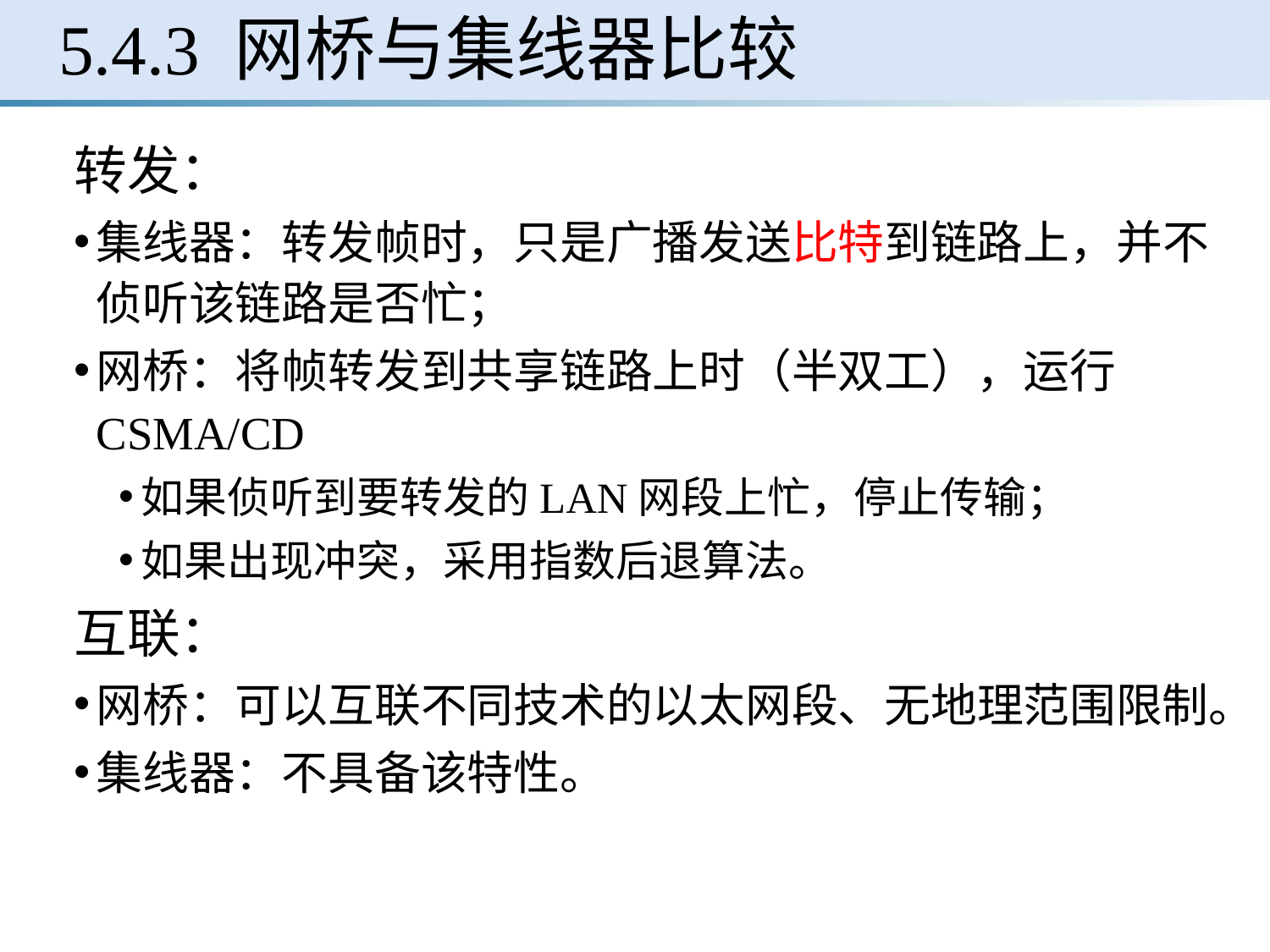

# 5.4.3 网桥与集线器比较
转发：
集线器：转发帧时，只是广播发送比特到链路上，并不侦听该链路是否忙；
网桥：将帧转发到共享链路上时（半双工），运行CSMA/CD
如果侦听到要转发的LAN网段上忙，停止传输；
如果出现冲突，采用指数后退算法。
互联：
网桥：可以互联不同技术的以太网段、无地理范围限制。
集线器：不具备该特性。